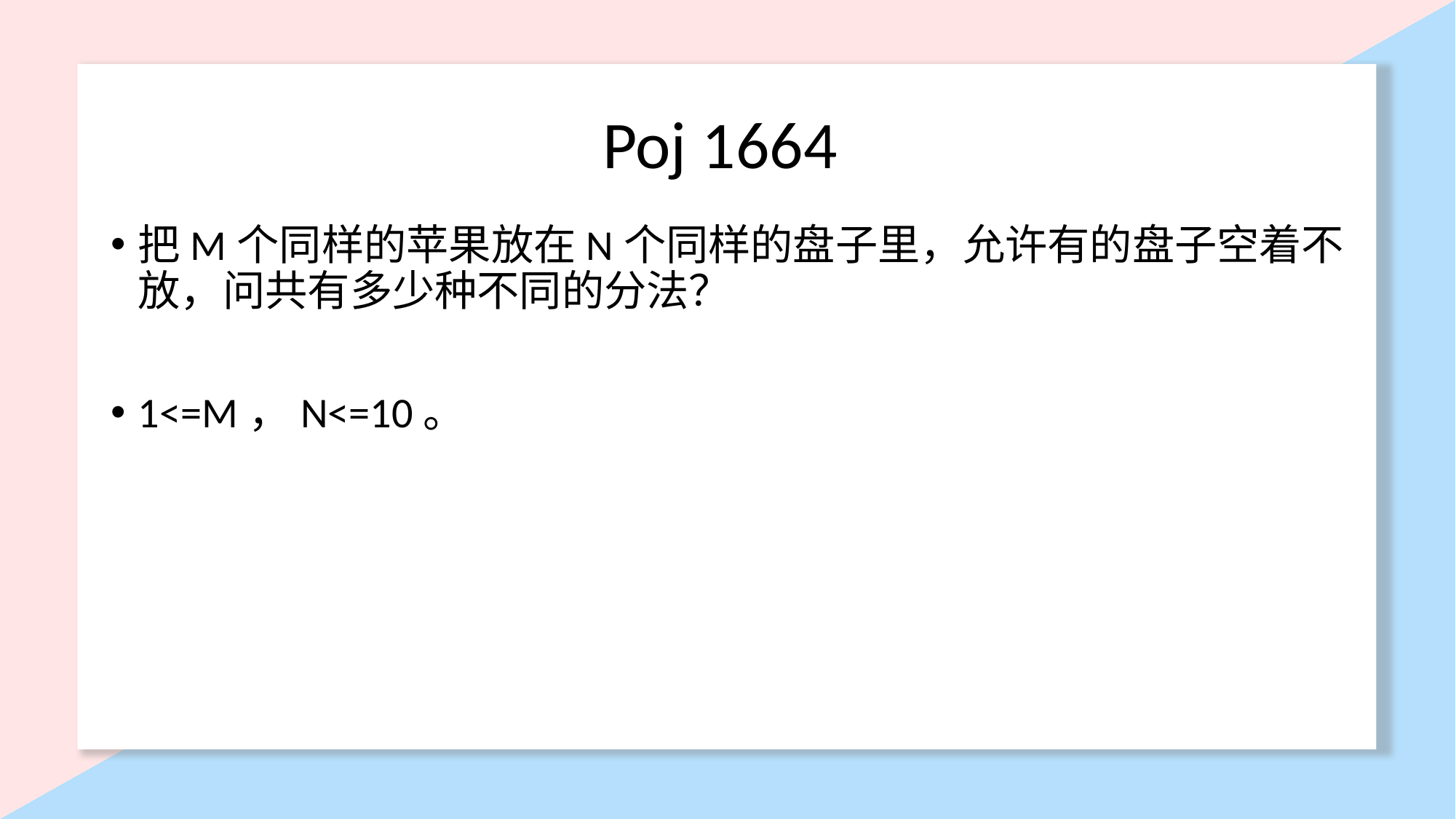

# Poj 1664
把M个同样的苹果放在N个同样的盘子里，允许有的盘子空着不放，问共有多少种不同的分法？

1<=M，N<=10。